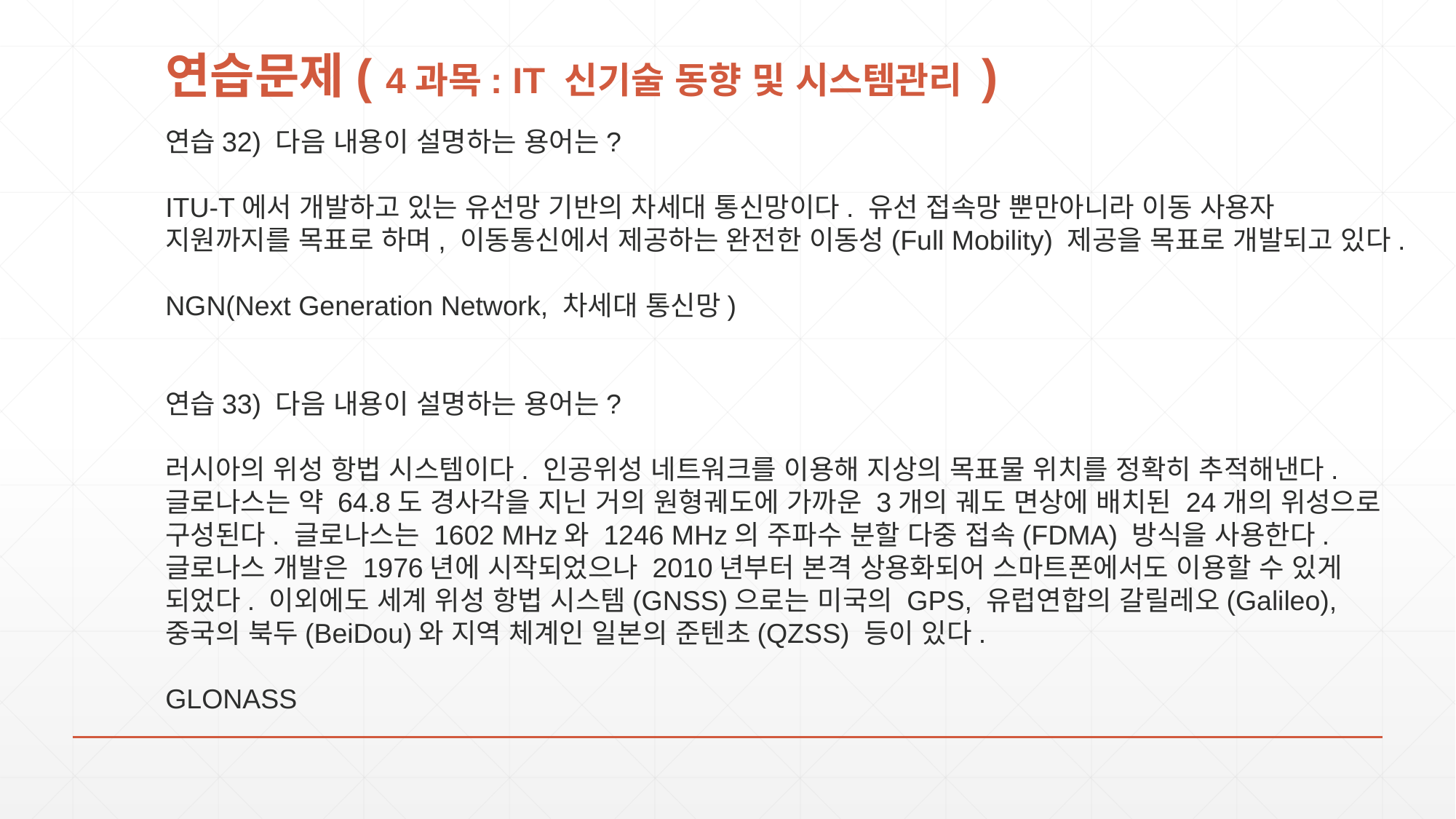

# 연습문제( 4과목: IT 신기술 동향 및 시스템관리 )
연습32) 다음 내용이 설명하는 용어는?

ITU-T에서 개발하고 있는 유선망 기반의 차세대 통신망이다. 유선 접속망 뿐만아니라 이동 사용자 지원까지를 목표로 하며, 이동통신에서 제공하는 완전한 이동성(Full Mobility) 제공을 목표로 개발되고 있다.

NGN(Next Generation Network, 차세대 통신망)

연습33) 다음 내용이 설명하는 용어는?

러시아의 위성 항법 시스템이다. 인공위성 네트워크를 이용해 지상의 목표물 위치를 정확히 추적해낸다. 글로나스는 약 64.8도 경사각을 지닌 거의 원형궤도에 가까운 3개의 궤도 면상에 배치된 24개의 위성으로 구성된다. 글로나스는 1602 MHz와 1246 MHz의 주파수 분할 다중 접속(FDMA) 방식을 사용한다. 글로나스 개발은 1976년에 시작되었으나 2010년부터 본격 상용화되어 스마트폰에서도 이용할 수 있게 되었다. 이외에도 세계 위성 항법 시스템(GNSS)으로는 미국의 GPS, 유럽연합의 갈릴레오(Galileo), 중국의 북두(BeiDou)와 지역 체계인 일본의 준텐초(QZSS) 등이 있다.

GLONASS